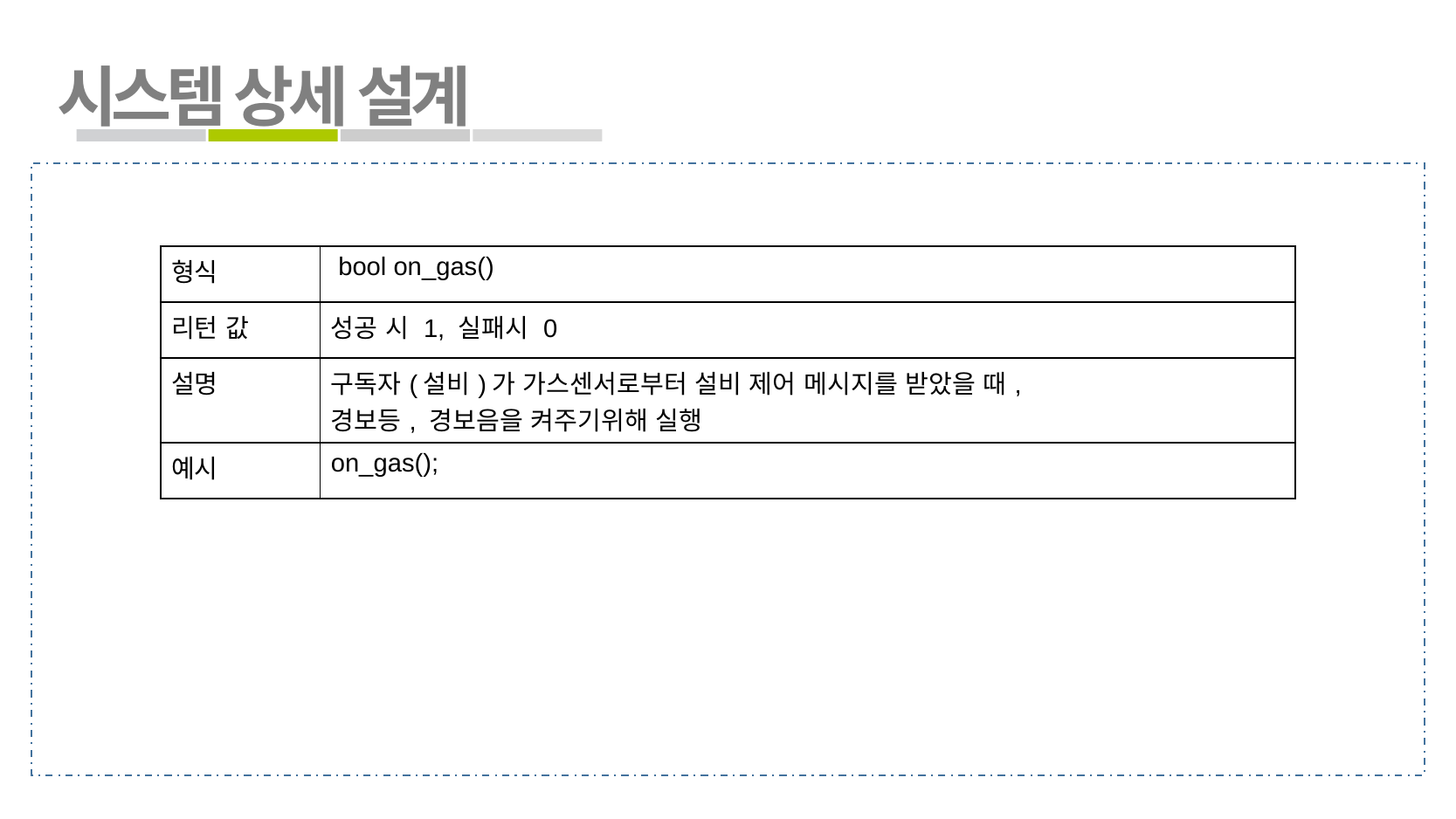

시스템 상세 설계

| 형식 | bool on\_gas() |
| --- | --- |
| 리턴 값 | 성공 시 1, 실패시 0 |
| 설명 | 구독자(설비)가 가스센서로부터 설비 제어 메시지를 받았을 때, 경보등, 경보음을 켜주기위해 실행 |
| 예시 | on\_gas(); |